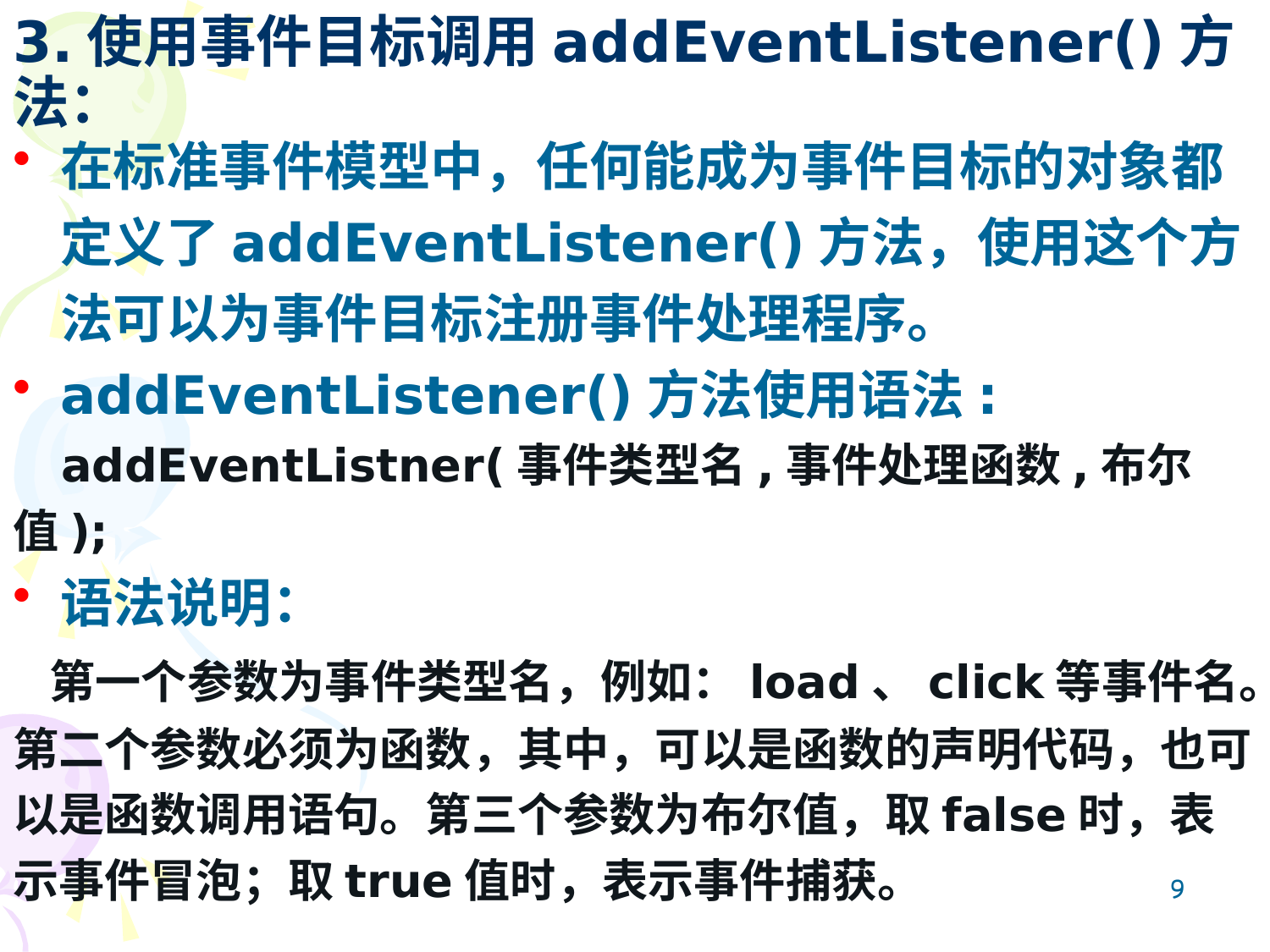

# 3.使用事件目标调用addEventListener()方法：
在标准事件模型中，任何能成为事件目标的对象都定义了addEventListener()方法，使用这个方法可以为事件目标注册事件处理程序。
addEventListener()方法使用语法:
   addEventListner(事件类型名,事件处理函数,布尔值);
语法说明：
  第一个参数为事件类型名，例如：load、click等事件名。第二个参数必须为函数，其中，可以是函数的声明代码，也可以是函数调用语句。第三个参数为布尔值，取false时，表示事件冒泡；取true值时，表示事件捕获。
9